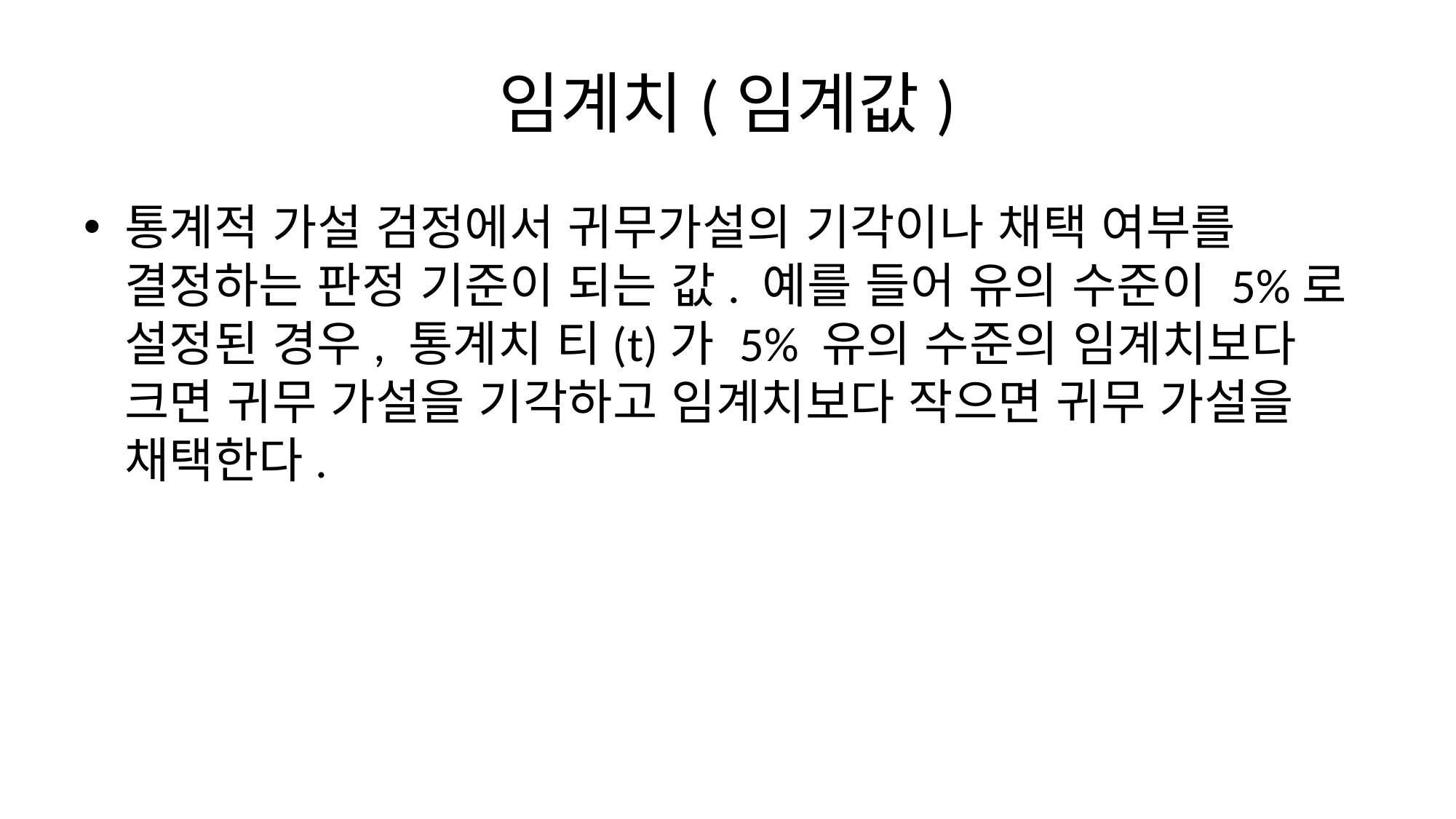

# 임계치(임계값)
통계적 가설 검정에서 귀무가설의 기각이나 채택 여부를 결정하는 판정 기준이 되는 값. 예를 들어 유의 수준이 5%로 설정된 경우, 통계치 티(t)가 5% 유의 수준의 임계치보다 크면 귀무 가설을 기각하고 임계치보다 작으면 귀무 가설을 채택한다.